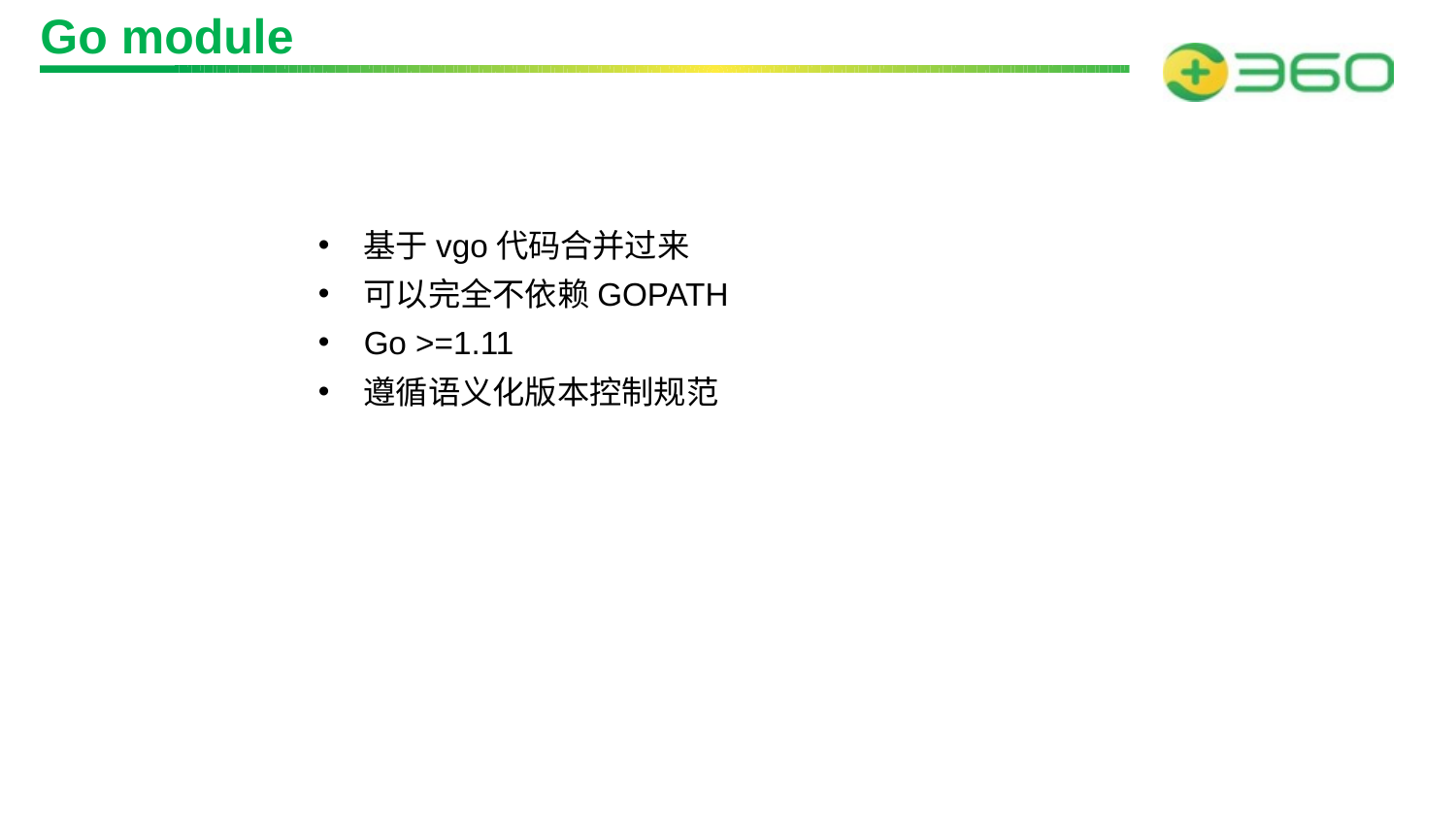

Go module
基于vgo代码合并过来
可以完全不依赖GOPATH
Go >=1.11
遵循语义化版本控制规范